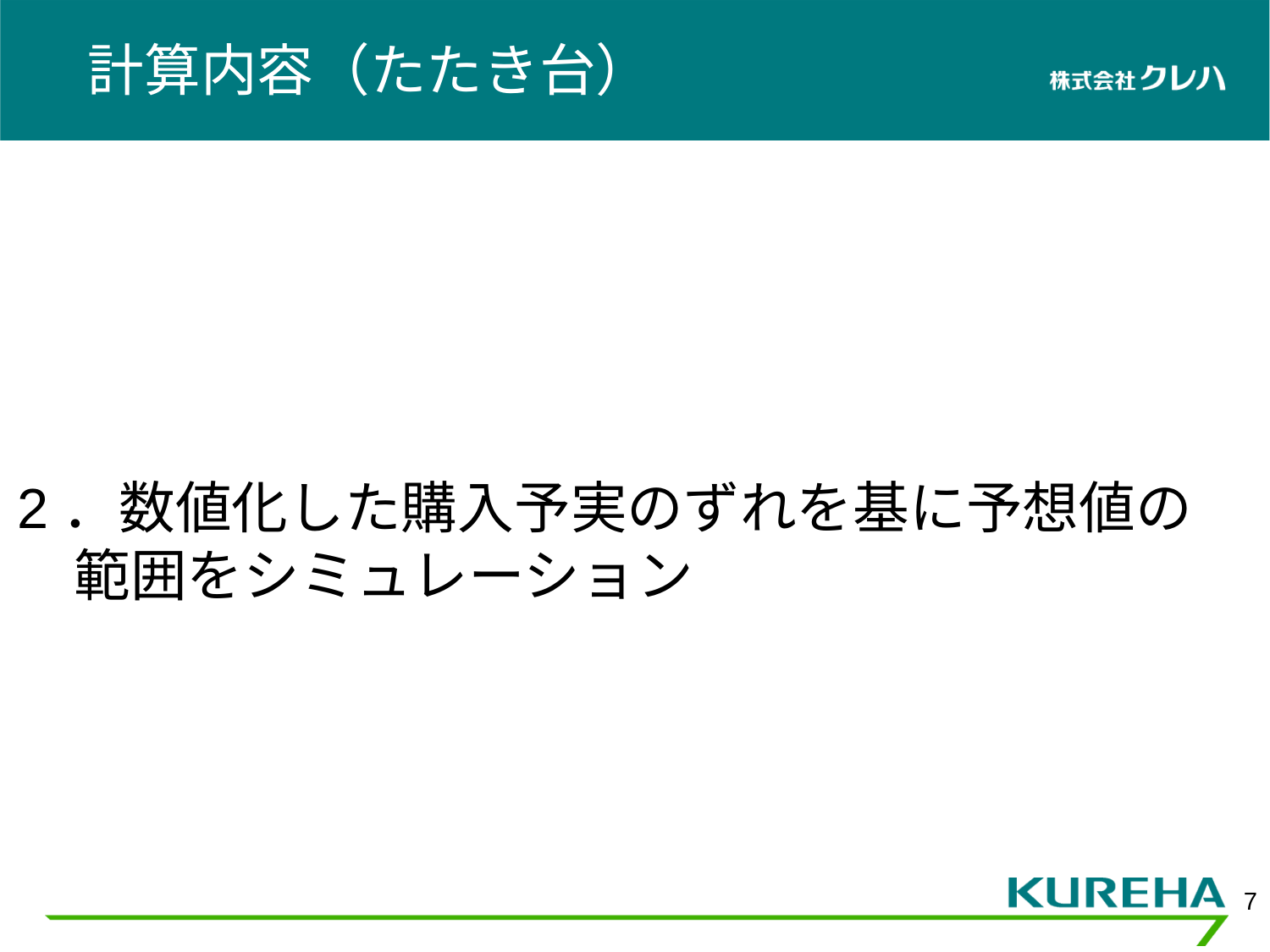

# 計算内容（たたき台）
2．数値化した購入予実のずれを基に予想値の
　範囲をシミュレーション
7